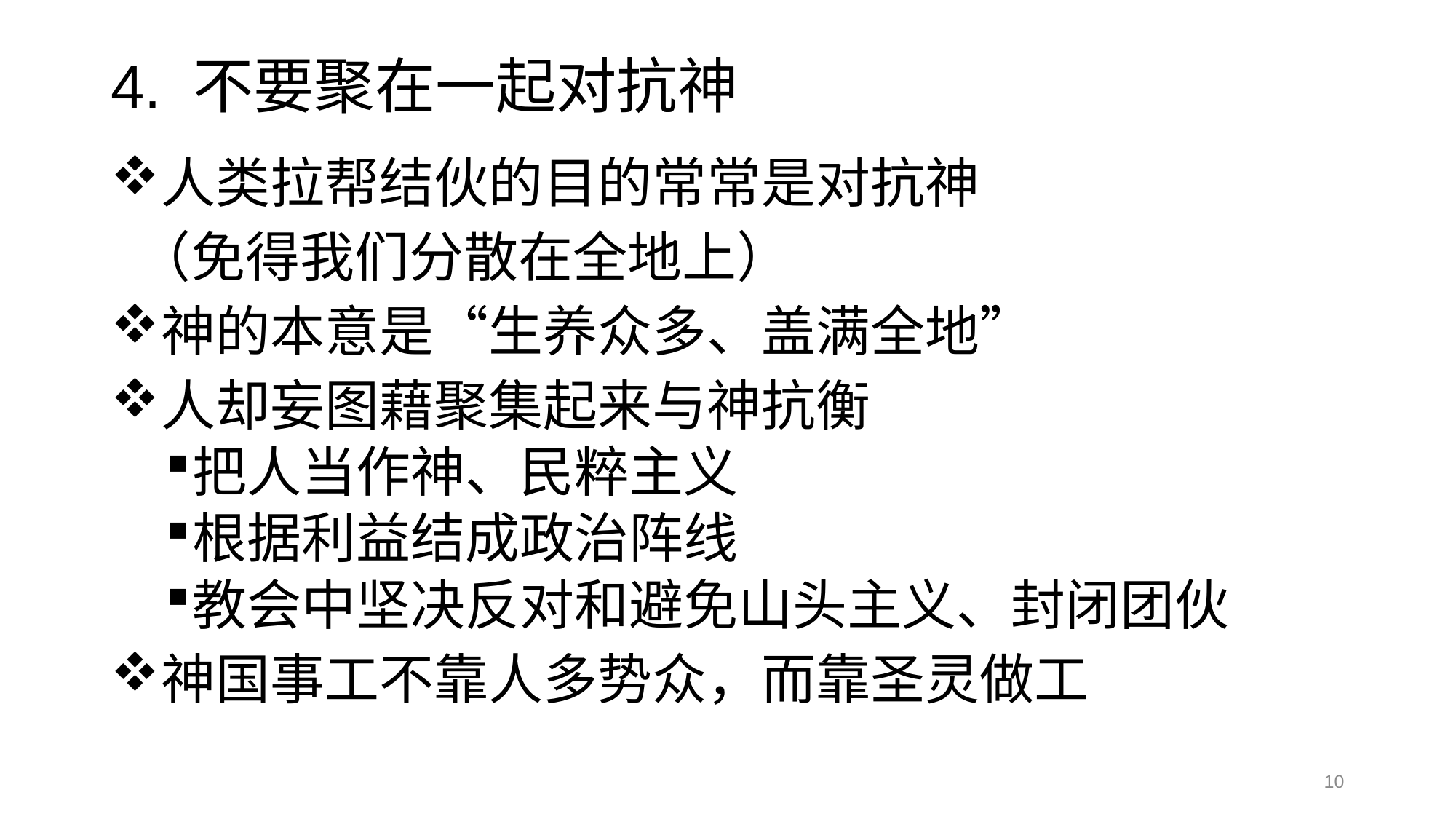

# 4. 不要聚在一起对抗神
人类拉帮结伙的目的常常是对抗神
 （免得我们分散在全地上）
神的本意是“生养众多、盖满全地”
人却妄图藉聚集起来与神抗衡
把人当作神、民粹主义
根据利益结成政治阵线
教会中坚决反对和避免山头主义、封闭团伙
神国事工不靠人多势众，而靠圣灵做工

10